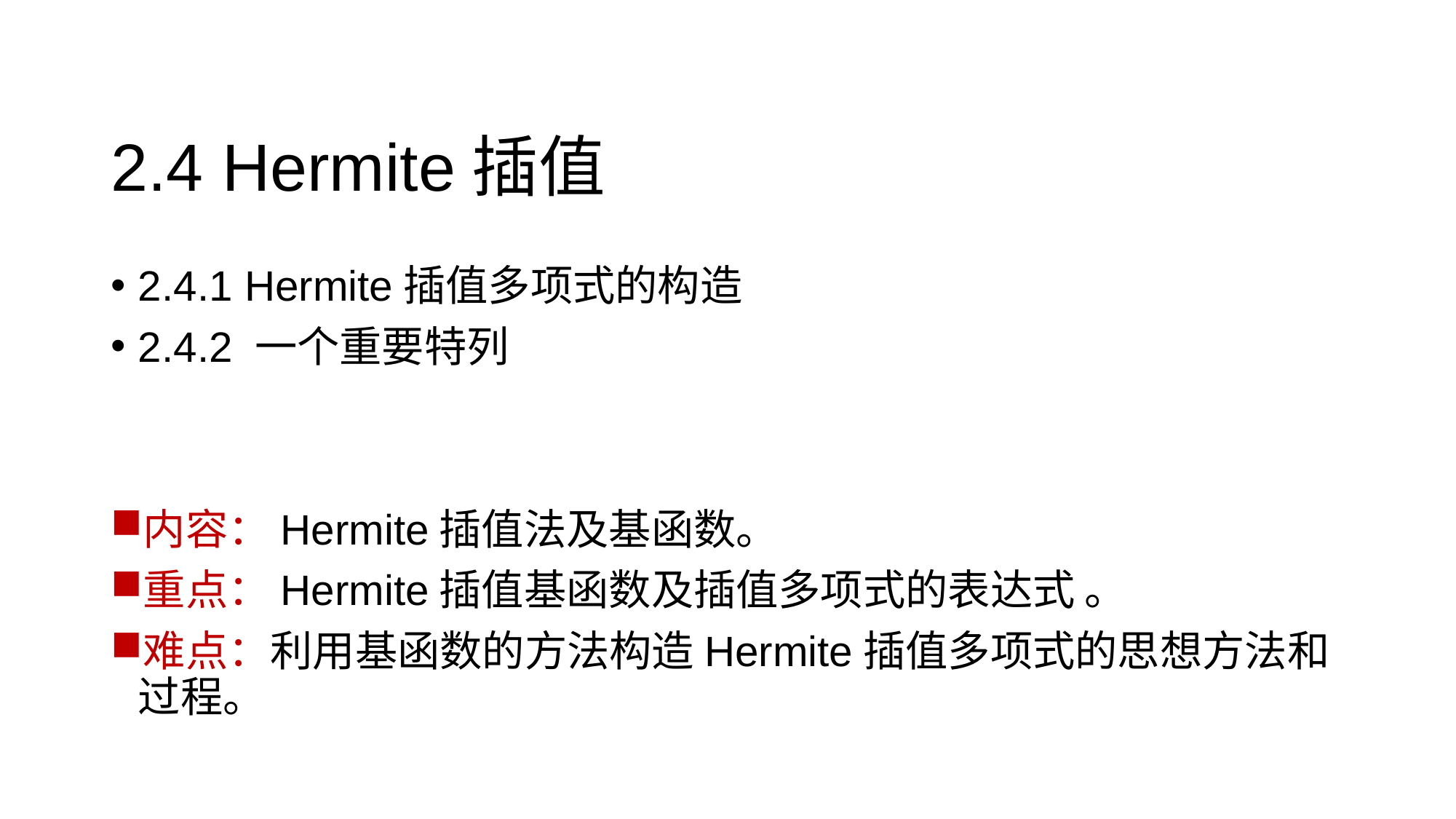

# 2.4 Hermite插值
2.4.1 Hermite插值多项式的构造
2.4.2 一个重要特列

内容：Hermite插值法及基函数。
重点：Hermite插值基函数及插值多项式的表达式 。
难点：利用基函数的方法构造Hermite插值多项式的思想方法和过程。